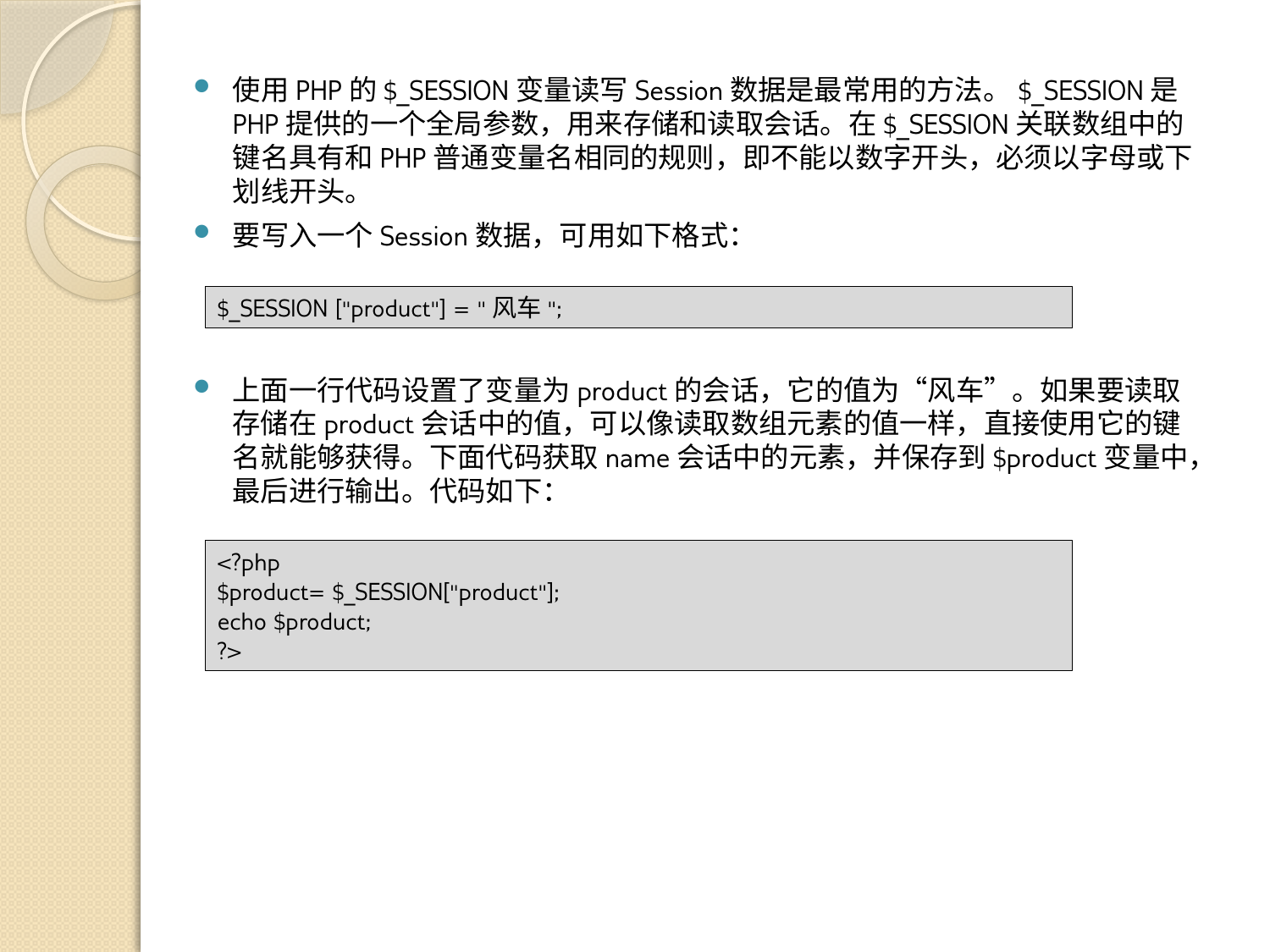

使用PHP的$_SESSION变量读写Session数据是最常用的方法。$_SESSION是PHP提供的一个全局参数，用来存储和读取会话。在$_SESSION关联数组中的键名具有和PHP普通变量名相同的规则，即不能以数字开头，必须以字母或下划线开头。
要写入一个Session数据，可用如下格式：
$_SESSION ["product"] = "风车";
上面一行代码设置了变量为product的会话，它的值为“风车”。如果要读取存储在product会话中的值，可以像读取数组元素的值一样，直接使用它的键名就能够获得。下面代码获取name会话中的元素，并保存到$product变量中，最后进行输出。代码如下：
<?php
$product= $_SESSION["product"];
echo $product;
?>